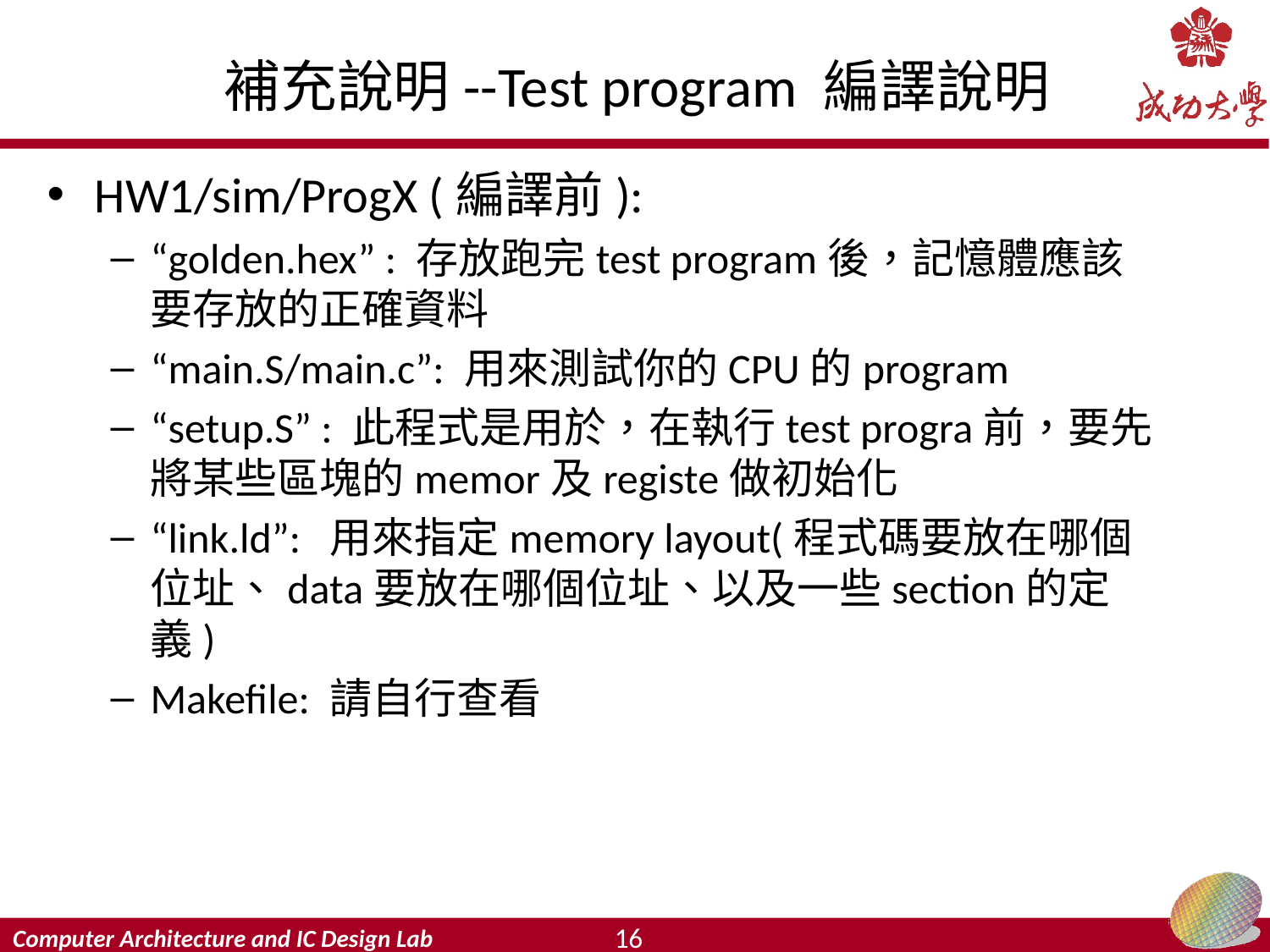

# 補充說明--Test program 編譯說明
HW1/sim/ProgX (編譯前):
“golden.hex” : 存放跑完test program後，記憶體應該要存放的正確資料
“main.S/main.c”: 用來測試你的CPU的program
“setup.S” : 此程式是用於，在執行test progra前，要先將某些區塊的memor及registe做初始化
“link.ld”:  用來指定memory layout(程式碼要放在哪個位址、data要放在哪個位址、以及一些section的定義)
Makefile: 請自行查看

16